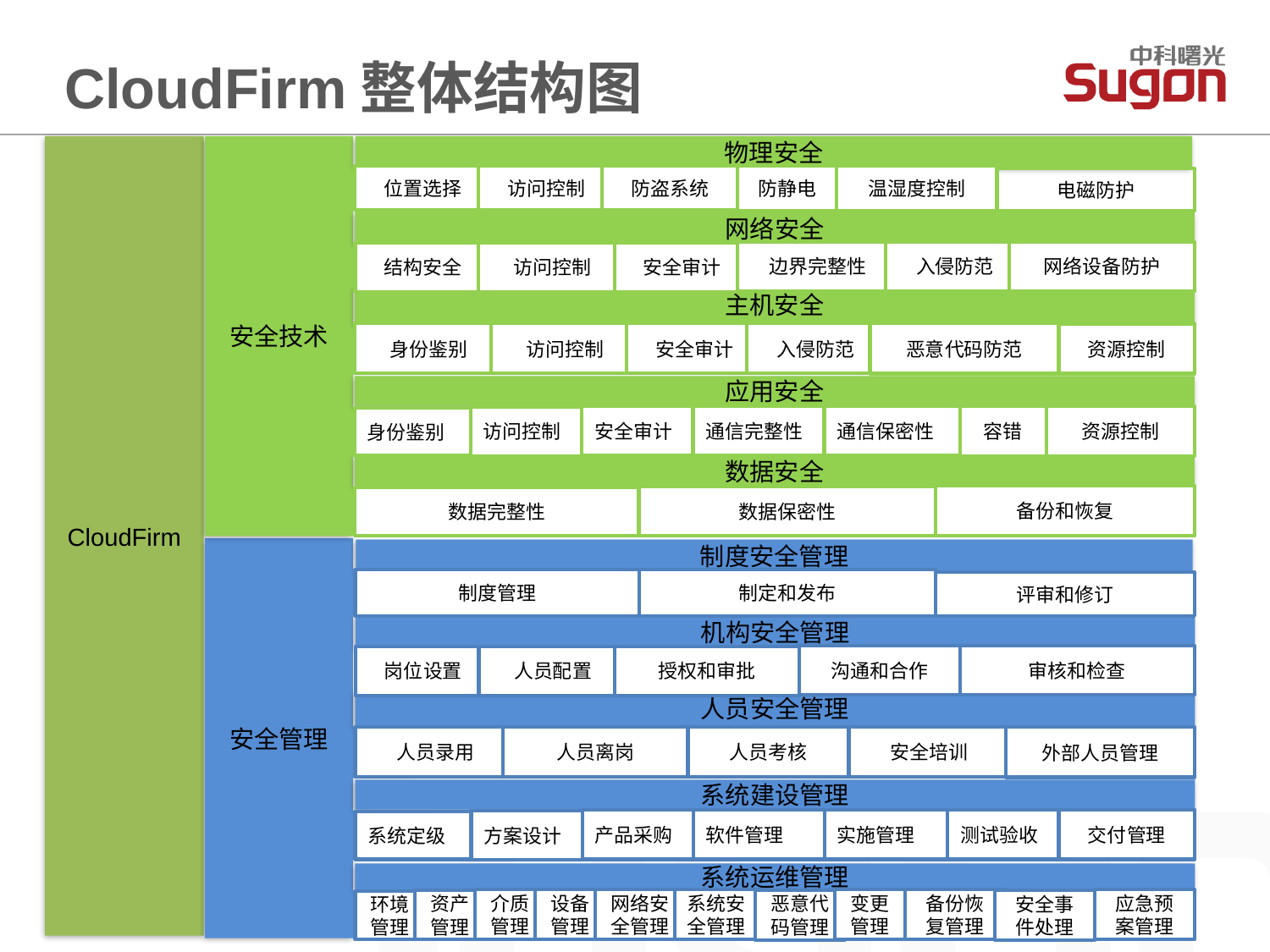

# CloudFirm整体结构图
CloudFirm
安全技术
物理安全
位置选择
访问控制
防盗系统
防静电
温湿度控制
电磁防护
网络安全
边界完整性
入侵防范
网络设备防护
结构安全
访问控制
安全审计
主机安全
身份鉴别
访问控制
安全审计
入侵防范
恶意代码防范
资源控制
应用安全
安全审计
通信完整性
通信保密性
访问控制
身份鉴别
容错
资源控制
数据安全
备份和恢复
数据保密性
数据完整性
制度安全管理
制度管理
制定和发布
评审和修订
机构安全管理
沟通和合作
审核和检查
岗位设置
人员配置
授权和审批
人员安全管理
人员录用
人员离岗
人员考核
安全培训
外部人员管理
系统建设管理
产品采购
软件管理
实施管理
方案设计
系统定级
测试验收
交付管理
安全管理
系统运维管理
介质管理
资产管理
环境管理
设备管理
网络安全管理
系统安全管理
变更管理
备份恢复管理
应急预案管理
恶意代码管理
安全事件处理